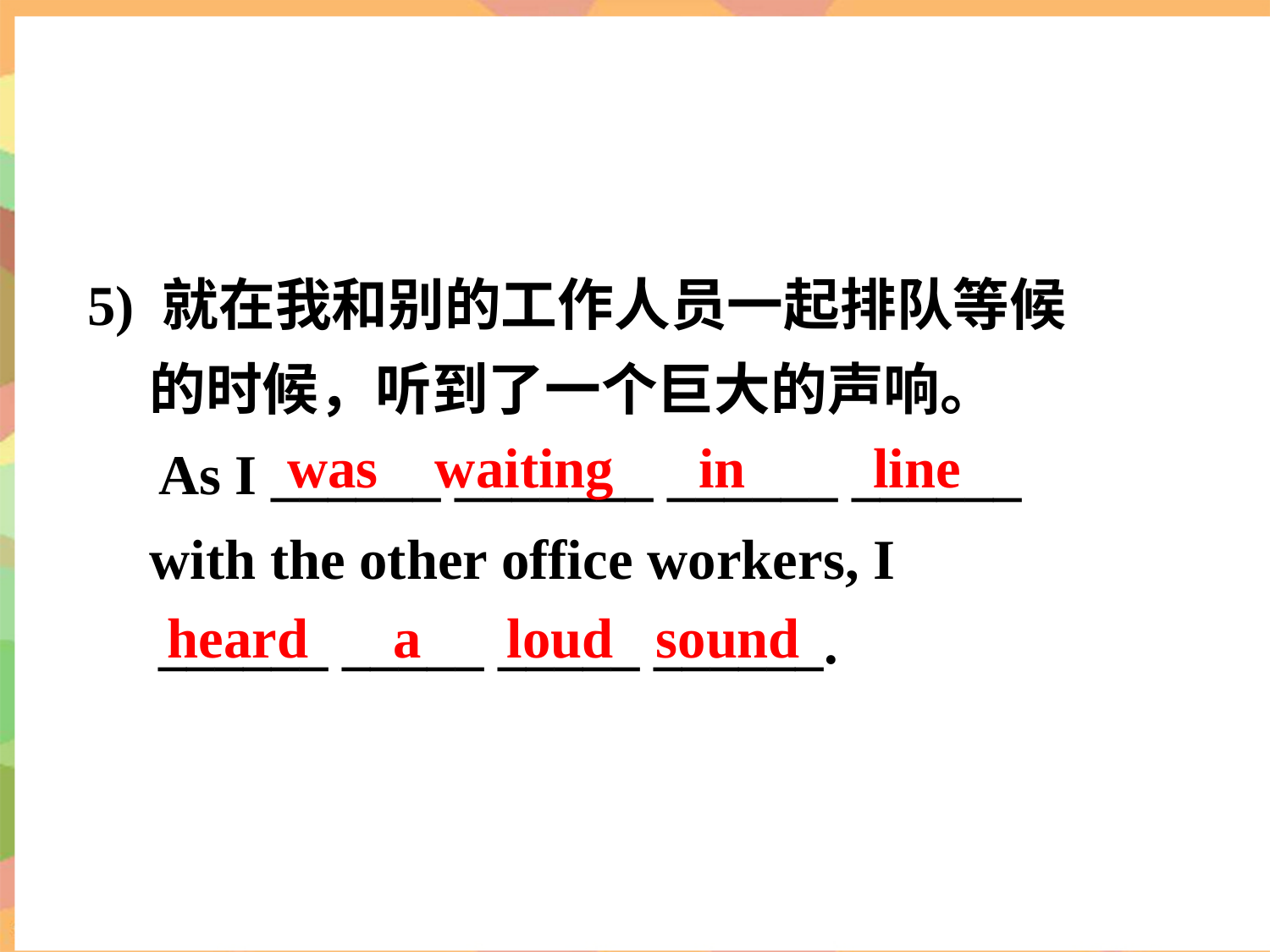

5) 就在我和别的工作人员一起排队等候 的时候，听到了一个巨大的声响。
     As I ______ _______ ______ ______  with the other office workers, I
     ______ _____ _____ ______.
was    waiting      in         line
heard      a      loud   sound